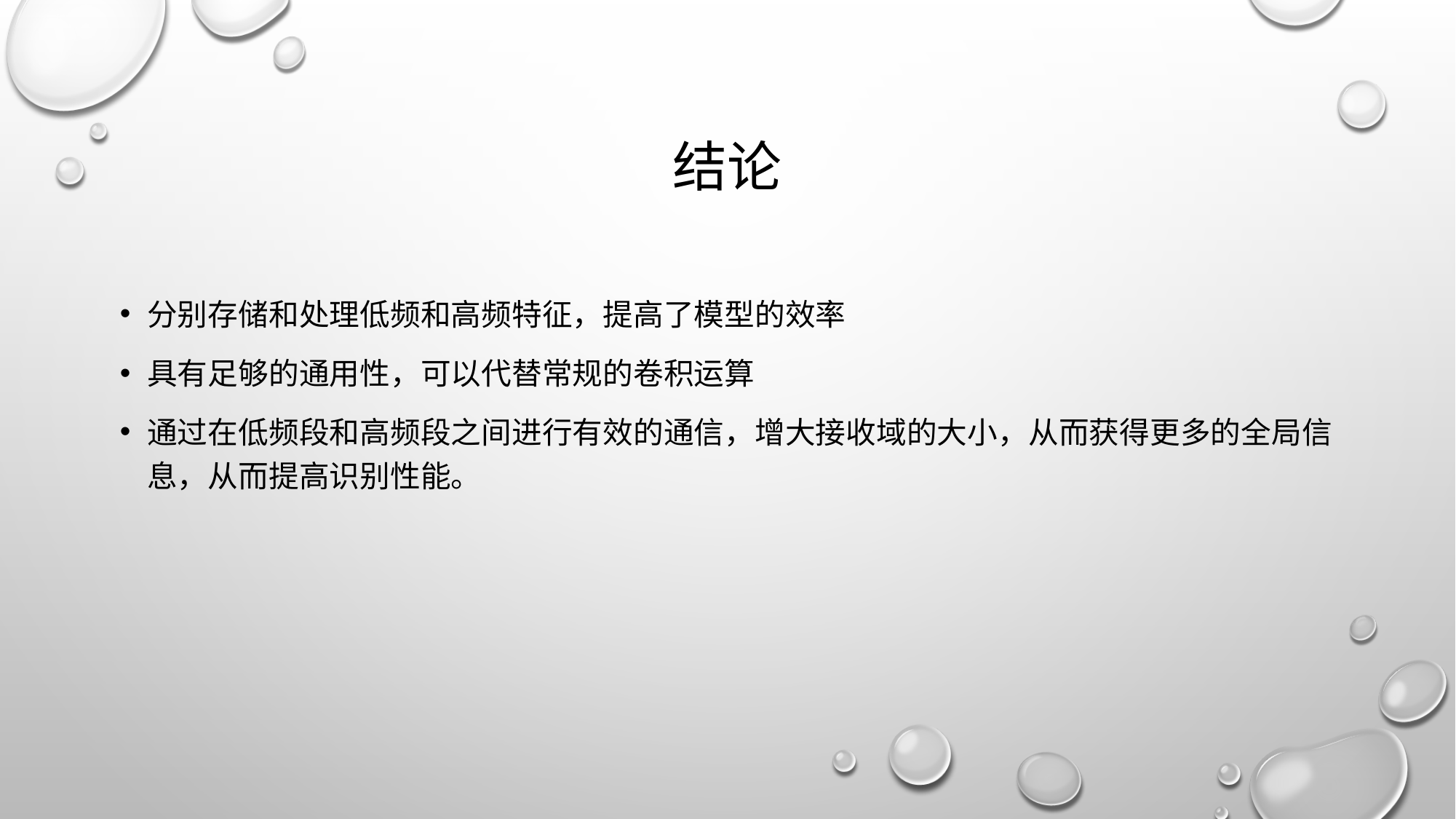

# 结论
分别存储和处理低频和高频特征，提高了模型的效率
具有足够的通用性，可以代替常规的卷积运算
通过在低频段和高频段之间进行有效的通信，增大接收域的大小，从而获得更多的全局信息，从而提高识别性能。